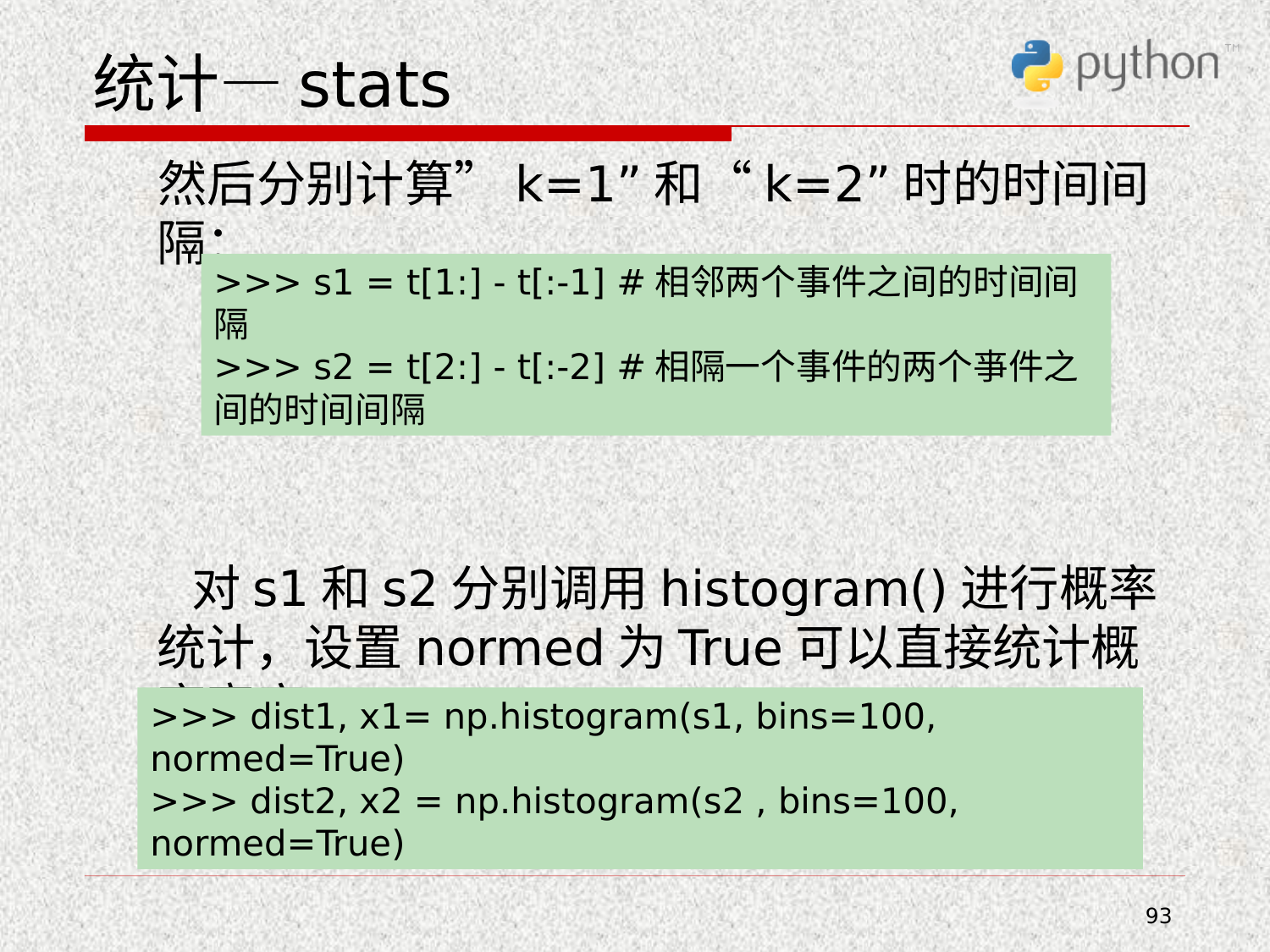

# 统计—stats
     然后分别计算”k=1”和“k=2”时的时间间隔：

        对s1和s2分别调用histogram()进行概率统计，设置normed为True可以直接统计概率密度:

>>> s1 = t[1:] - t[:-1] #相邻两个事件之间的时间间隔
>>> s2 = t[2:] - t[:-2] #相隔一个事件的两个亊件之间的时间间隔
>>> dist1, x1= np.histogram(s1, bins=100, normed=True)
>>> dist2, x2 = np.histogram(s2 , bins=100, normed=True)
93